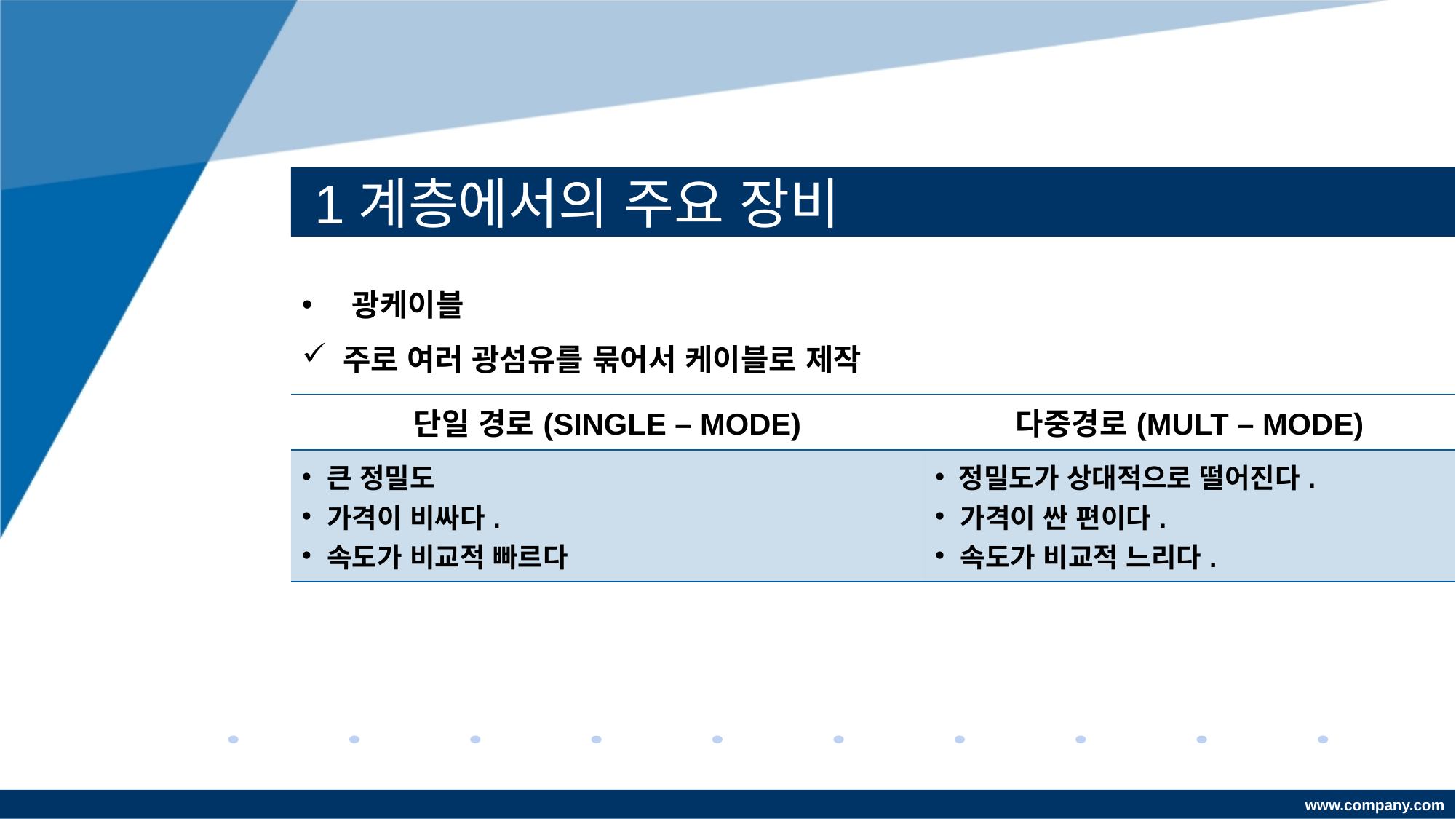

# 1계층에서의 주요 장비
  광케이블
주로 여러 광섬유를 묶어서 케이블로 제작

| 단일 경로(SINGLE – MODE) | 다중경로(MULT – MODE) |
| --- | --- |
| 큰 정밀도 가격이 비싸다. 속도가 비교적 빠르다 | 정밀도가 상대적으로 떨어진다. 가격이 싼 편이다. 속도가 비교적 느리다. |